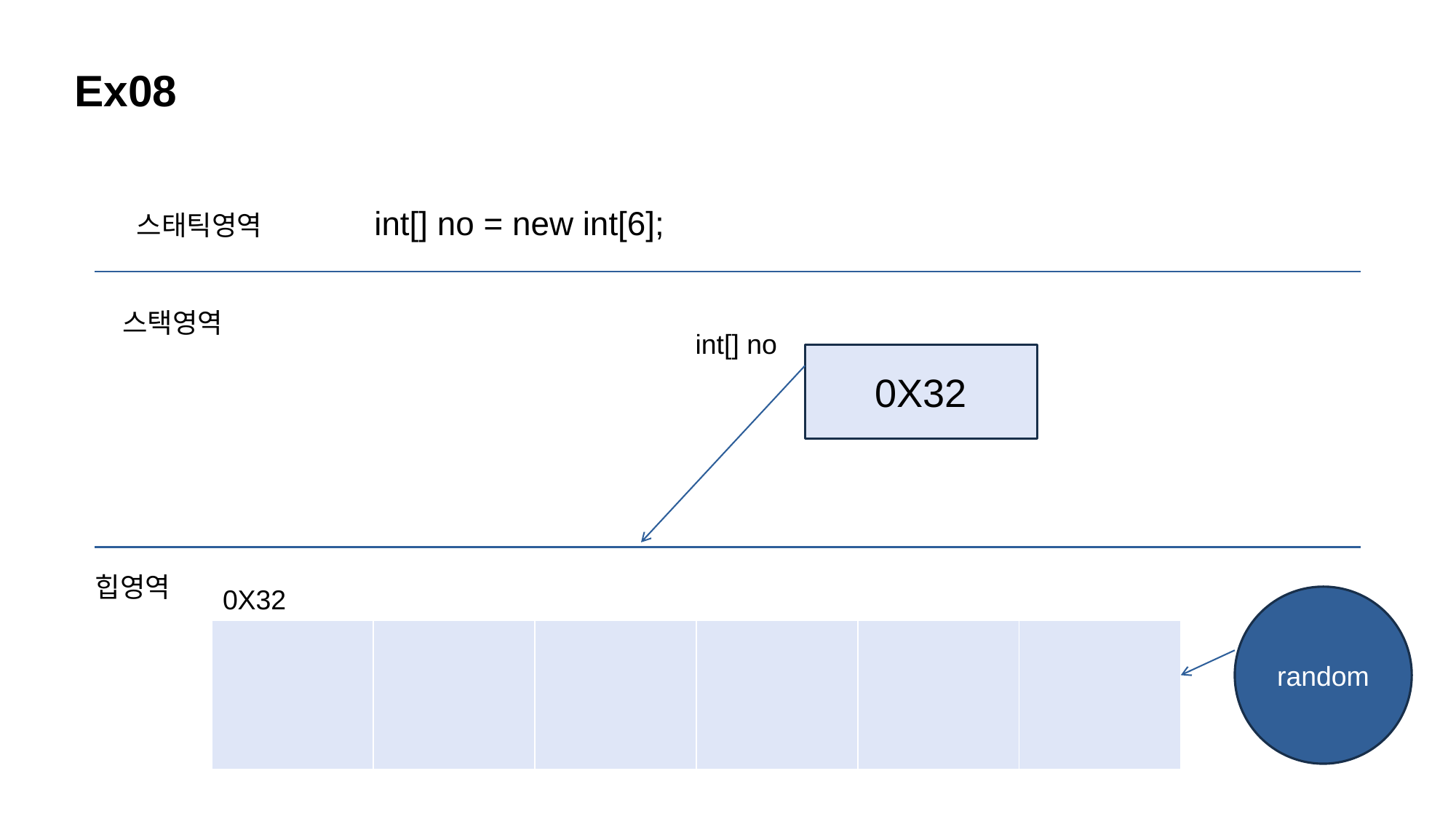

Ex08
int[] no = new int[6];
스태틱영역
스택영역
int[] no
0X32
힙영역
0X32
random
|  |  |  |  |  |  |
| --- | --- | --- | --- | --- | --- |